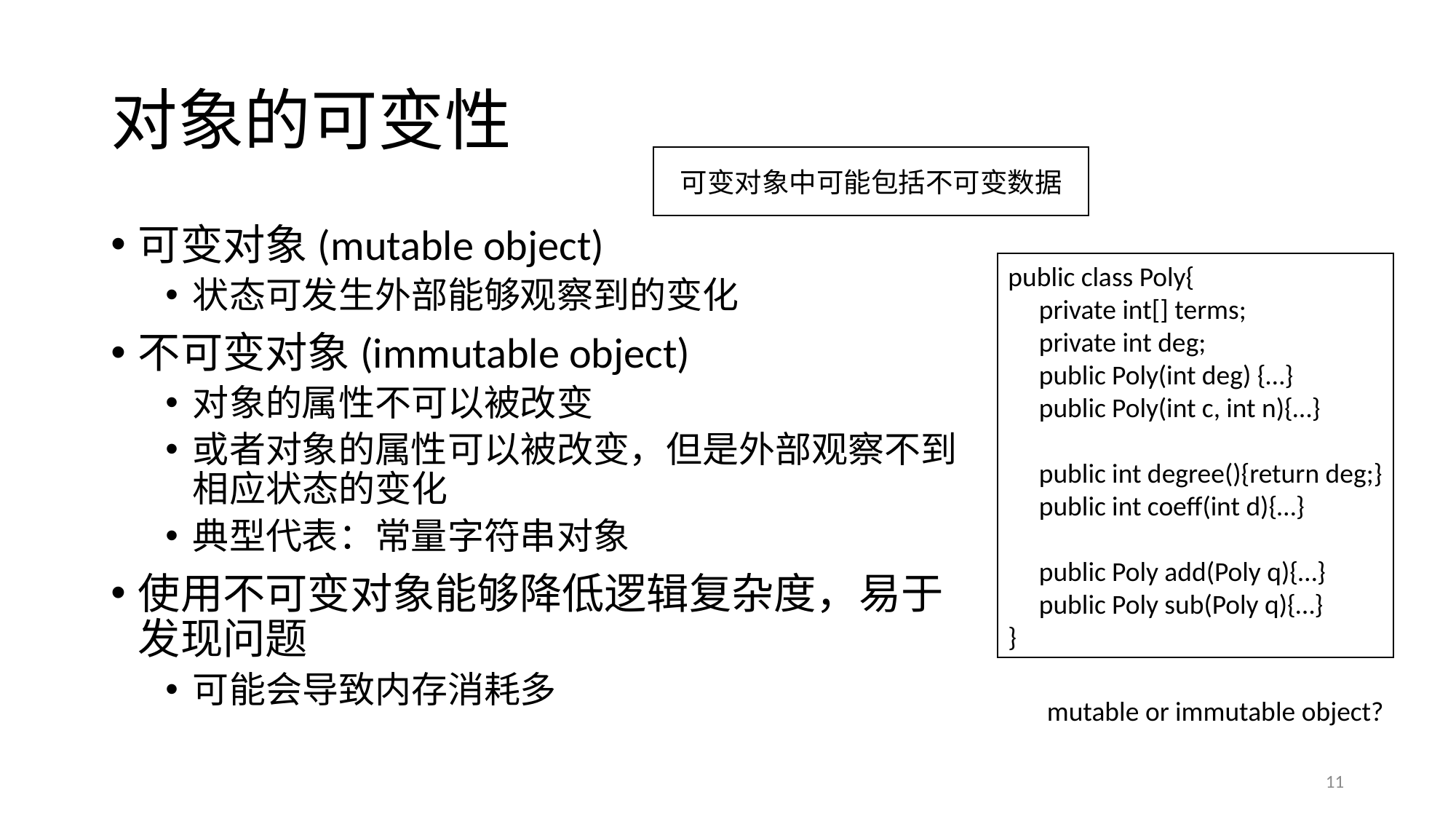

# 对象的可变性
可变对象中可能包括不可变数据
可变对象(mutable object)
状态可发生外部能够观察到的变化
不可变对象(immutable object)
对象的属性不可以被改变
或者对象的属性可以被改变，但是外部观察不到相应状态的变化
典型代表：常量字符串对象
使用不可变对象能够降低逻辑复杂度，易于发现问题
可能会导致内存消耗多
public class Poly{
     private int[] terms;
     private int deg;
     public Poly(int deg) {…}
     public Poly(int c, int n){…}

     public int degree(){return deg;}
     public int coeff(int d){…}

     public Poly add(Poly q){…}
     public Poly sub(Poly q){…}
}
mutable or immutable object?
11